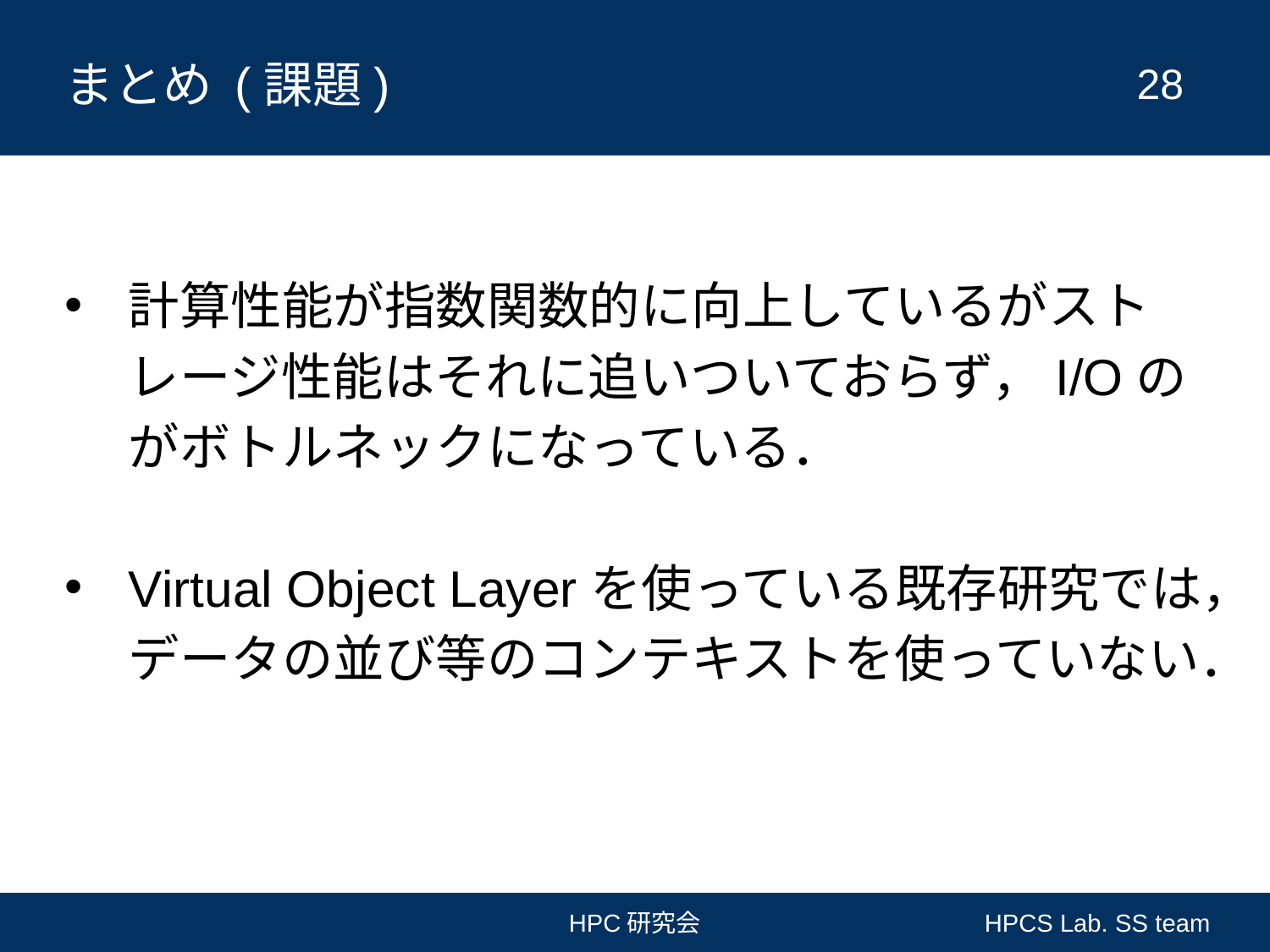

# まとめ (課題)
28

計算性能が指数関数的に向上しているがストレージ性能はそれに追いついておらず，I/Oのがボトルネックになっている．
Virtual Object Layerを使っている既存研究では，データの並び等のコンテキストを使っていない．